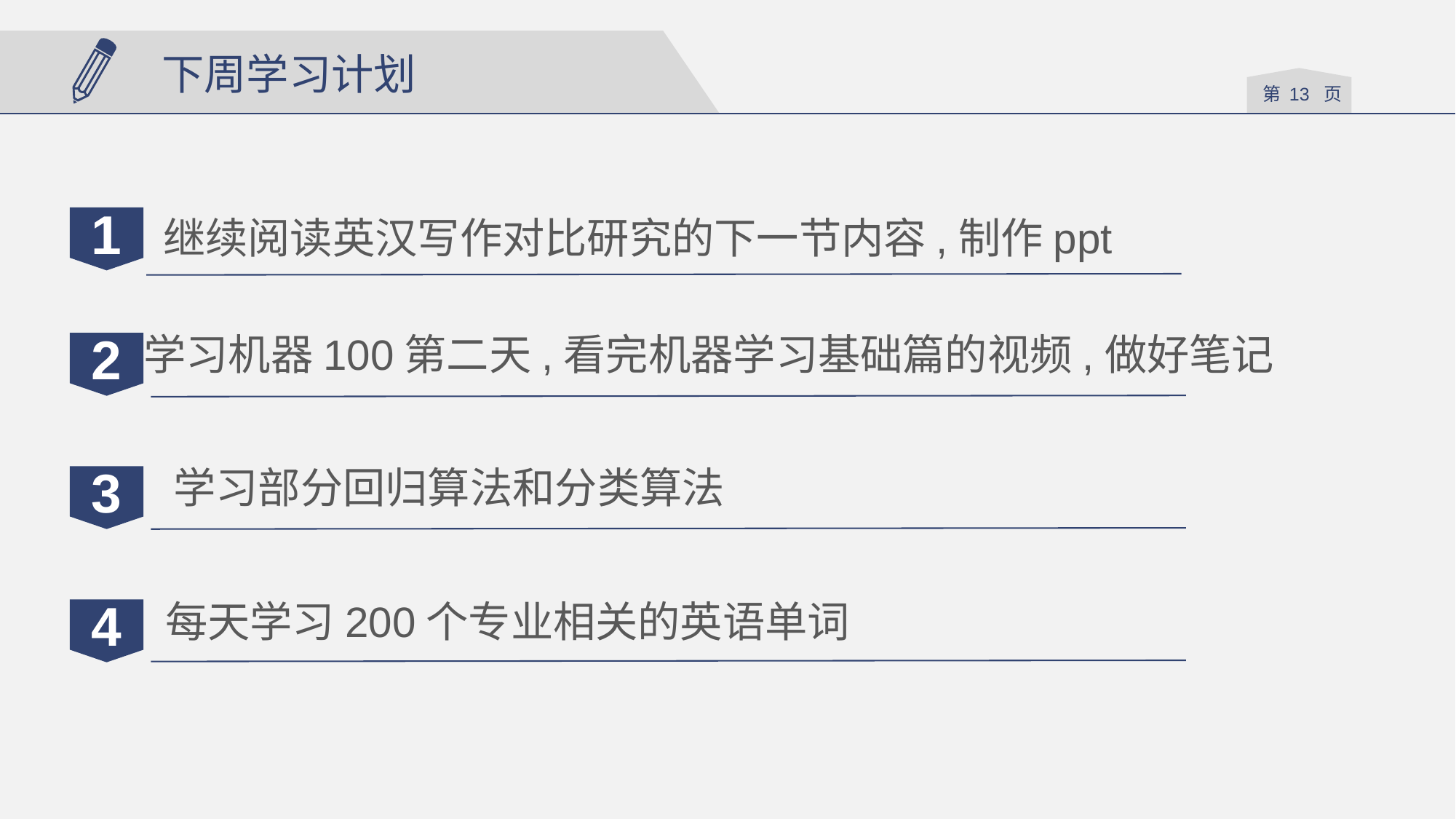

下周学习计划
继续阅读英汉写作对比研究的下一节内容,制作ppt
1
学习机器100第二天,看完机器学习基础篇的视频,做好笔记
2
学习部分回归算法和分类算法
3
每天学习200个专业相关的英语单词
4